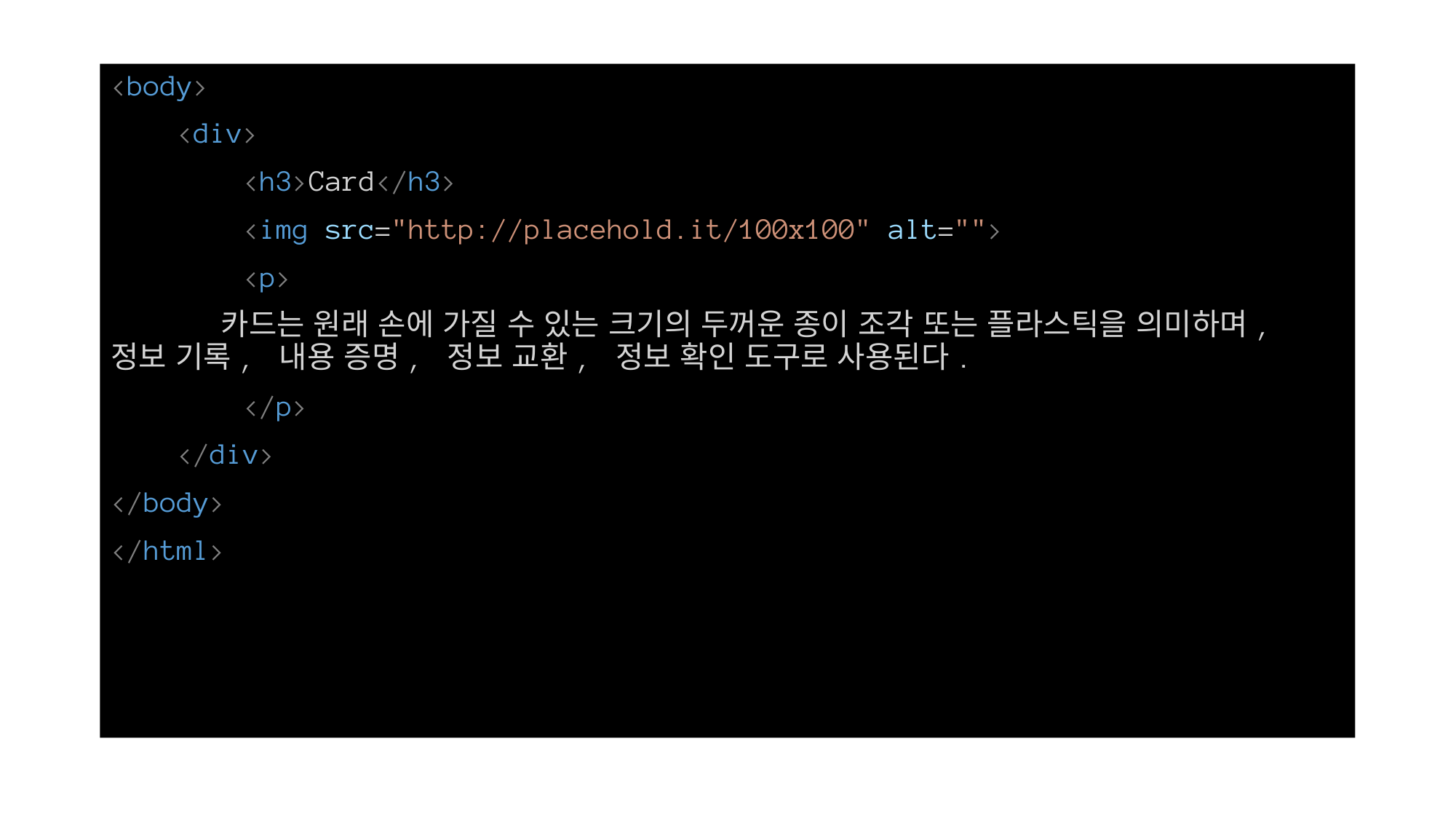

<body>
    <div>
        <h3>Card</h3>
        <img src="http://placehold.it/100x100" alt="">
        <p>
            카드는 원래 손에 가질 수 있는 크기의 두꺼운 종이 조각 또는 플라스틱을 의미하며, 정보 기록, 내용 증명, 정보 교환, 정보 확인 도구로 사용된다.
        </p>
    </div>
</body>
</html>